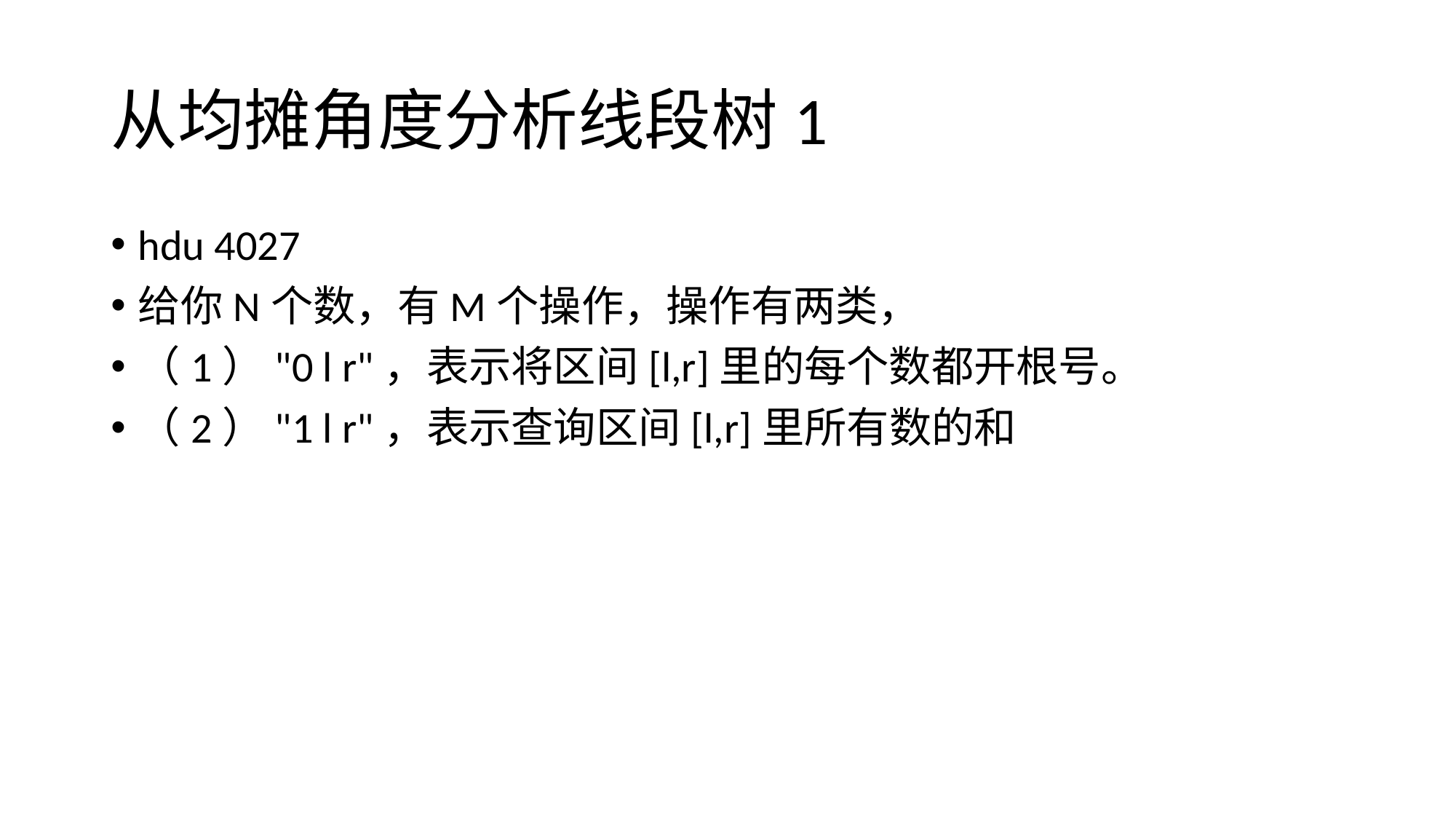

# 从均摊角度分析线段树1
hdu 4027
给你N个数，有M个操作，操作有两类，
（1）"0 l r"，表示将区间[l,r]里的每个数都开根号。
（2）"1 l r"，表示查询区间[l,r]里所有数的和